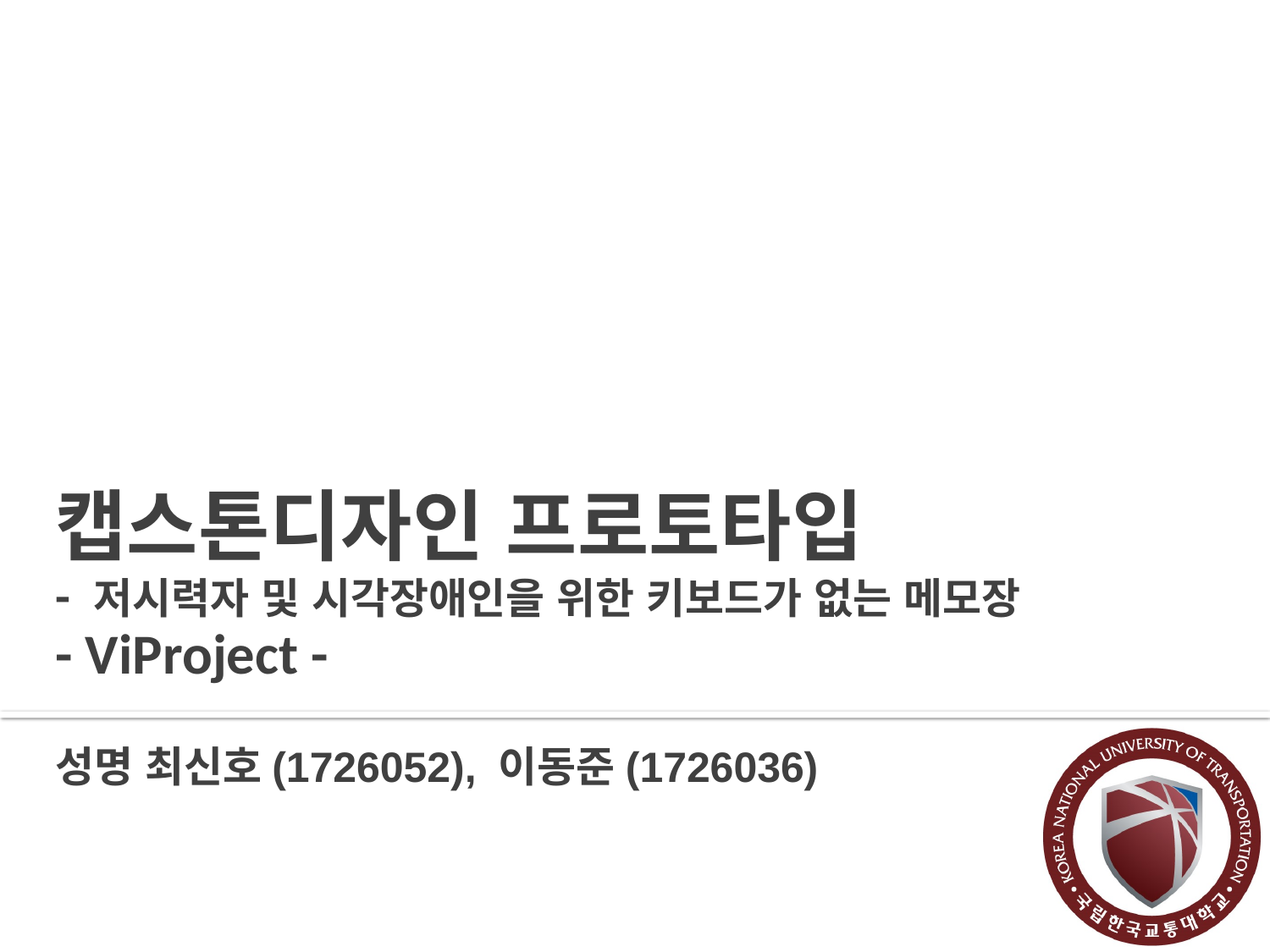

# 캡스톤디자인 프로토타입 - 저시력자 및 시각장애인을 위한 키보드가 없는 메모장 - ViProject -
성명 최신호(1726052), 이동준(1726036)